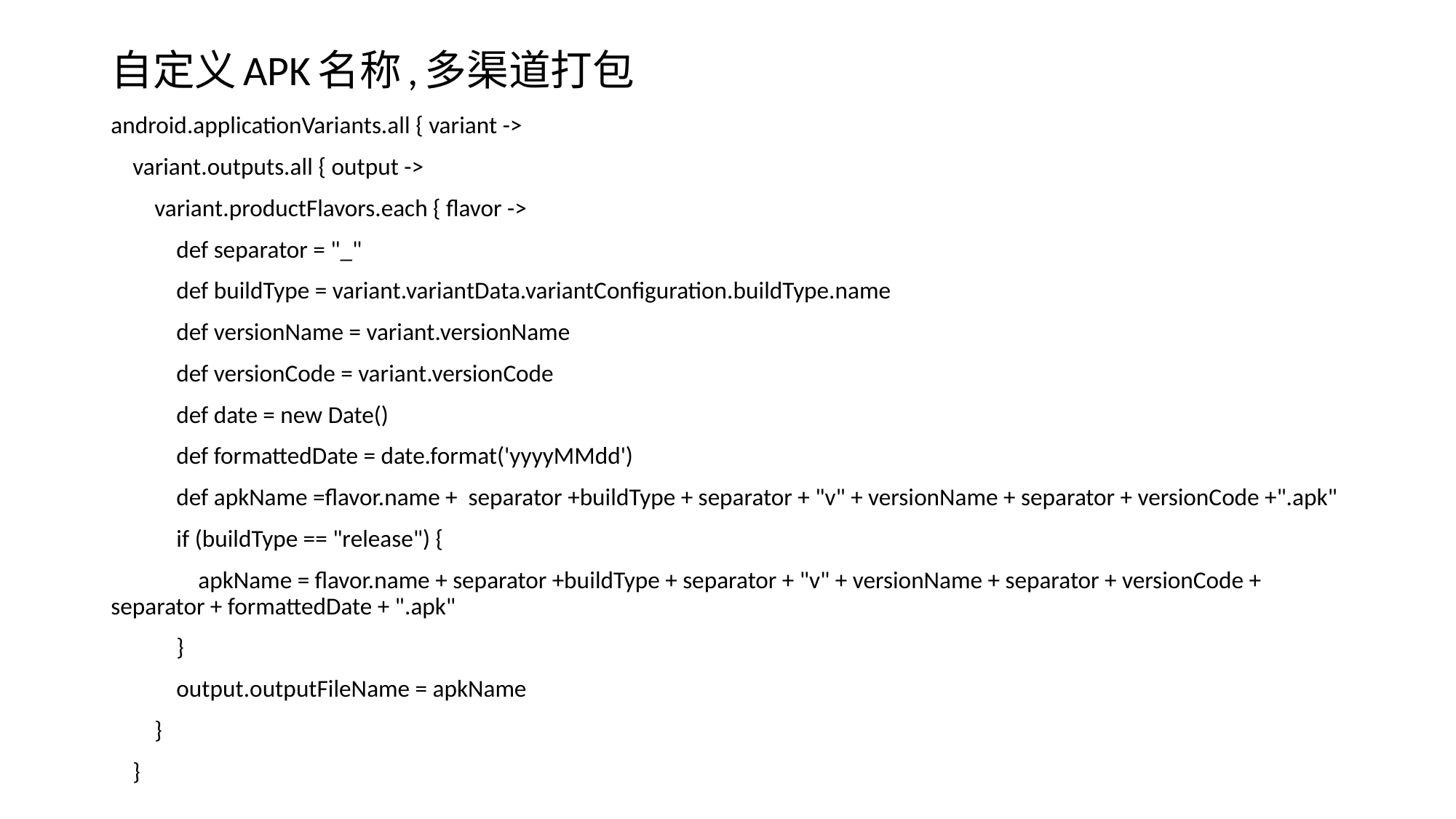

# 自定义APK名称,多渠道打包
android.applicationVariants.all { variant ->
    variant.outputs.all { output ->
        variant.productFlavors.each { flavor ->
            def separator = "_"
            def buildType = variant.variantData.variantConfiguration.buildType.name
            def versionName = variant.versionName
            def versionCode = variant.versionCode
            def date = new Date()
            def formattedDate = date.format('yyyyMMdd')
            def apkName =flavor.name +  separator +buildType + separator + "v" + versionName + separator + versionCode +".apk"
            if (buildType == "release") {
                apkName = flavor.name + separator +buildType + separator + "v" + versionName + separator + versionCode + separator + formattedDate + ".apk"
            }
            output.outputFileName = apkName
        }
    }